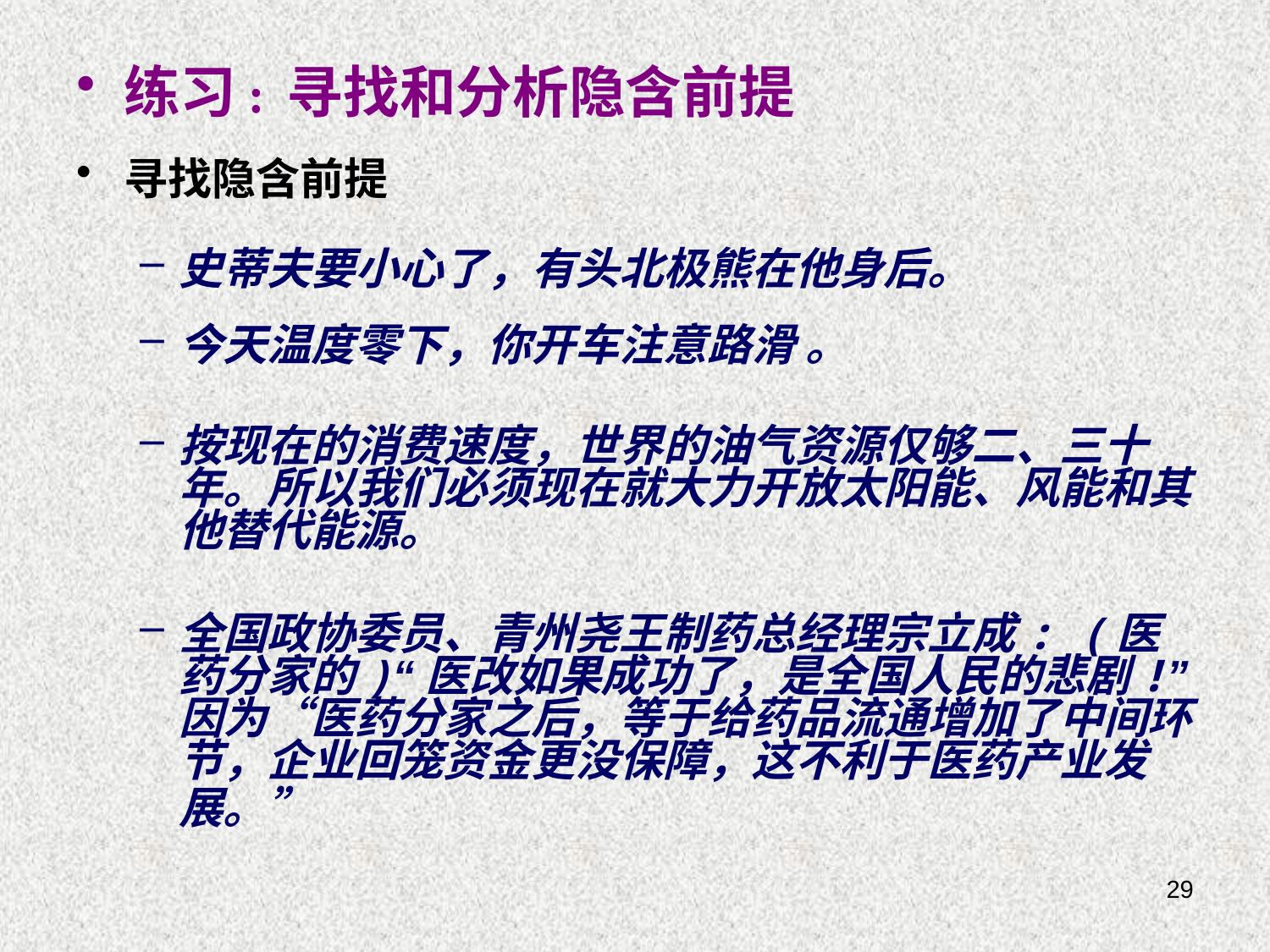

练习: 寻找和分析隐含前提

寻找隐含前提

史蒂夫要小心了，有头北极熊在他身后。

今天温度零下，你开车注意路滑 。

按现在的消费速度，世界的油气资源仅够二、三十年。所以我们必须现在就大力开放太阳能、风能和其他替代能源。

全国政协委员、青州尧王制药总经理宗立成: (医药分家的)“医改如果成功了，是全国人民的悲剧!” 因为“医药分家之后，等于给药品流通增加了中间环节，企业回笼资金更没保障，这不利于医药产业发展。”
29